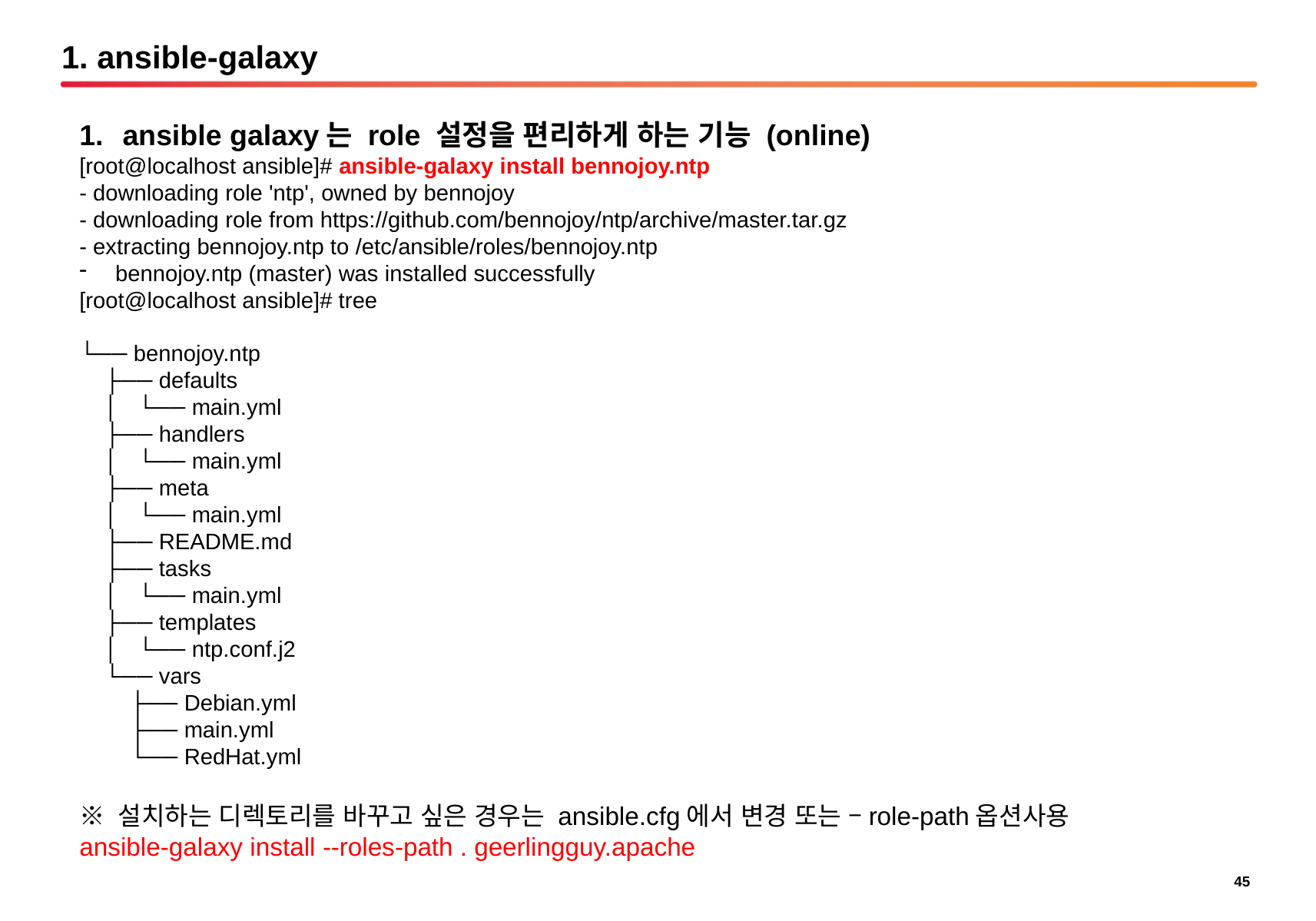

# 1. ansible-galaxy
ansible galaxy는 role 설정을 편리하게 하는 기능 (online)
[root@localhost ansible]# ansible-galaxy install bennojoy.ntp
- downloading role 'ntp', owned by bennojoy
- downloading role from https://github.com/bennojoy/ntp/archive/master.tar.gz
- extracting bennojoy.ntp to /etc/ansible/roles/bennojoy.ntp
bennojoy.ntp (master) was installed successfully
[root@localhost ansible]# tree

└── bennojoy.ntp
    ├── defaults
    │   └── main.yml
    ├── handlers
    │   └── main.yml
    ├── meta
    │   └── main.yml
    ├── README.md
    ├── tasks
    │   └── main.yml
    ├── templates
    │   └── ntp.conf.j2
    └── vars
        ├── Debian.yml
        ├── main.yml
        └── RedHat.yml

※ 설치하는 디렉토리를 바꾸고 싶은 경우는 ansible.cfg에서 변경 또는 –role-path옵션사용
ansible-galaxy install --roles-path . geerlingguy.apache